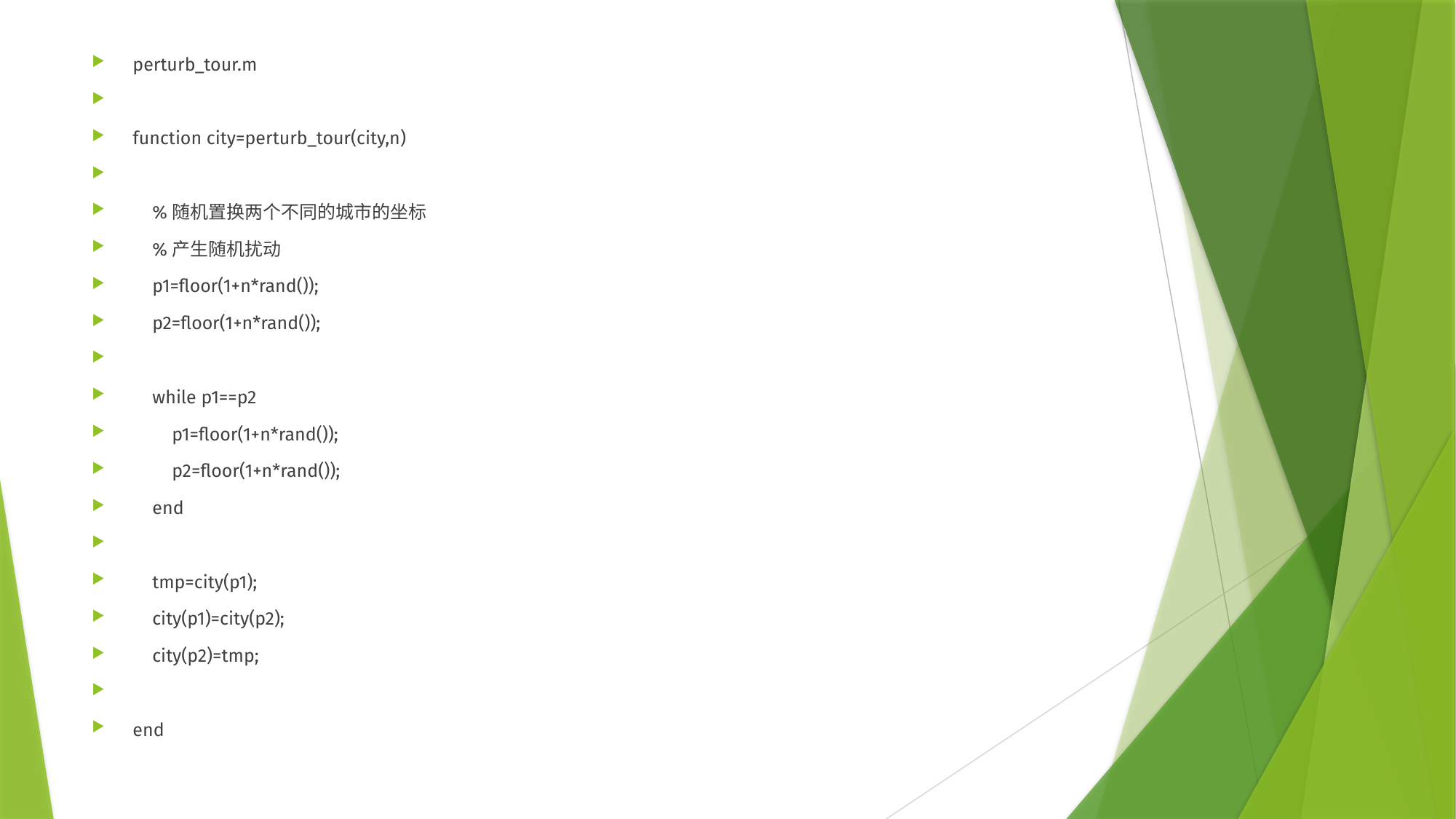

perturb_tour.m

function city=perturb_tour(city,n)

    %随机置换两个不同的城市的坐标
    %产生随机扰动
    p1=floor(1+n*rand());
    p2=floor(1+n*rand());

    while p1==p2
        p1=floor(1+n*rand());
        p2=floor(1+n*rand());
    end

    tmp=city(p1);
    city(p1)=city(p2);
    city(p2)=tmp;

end